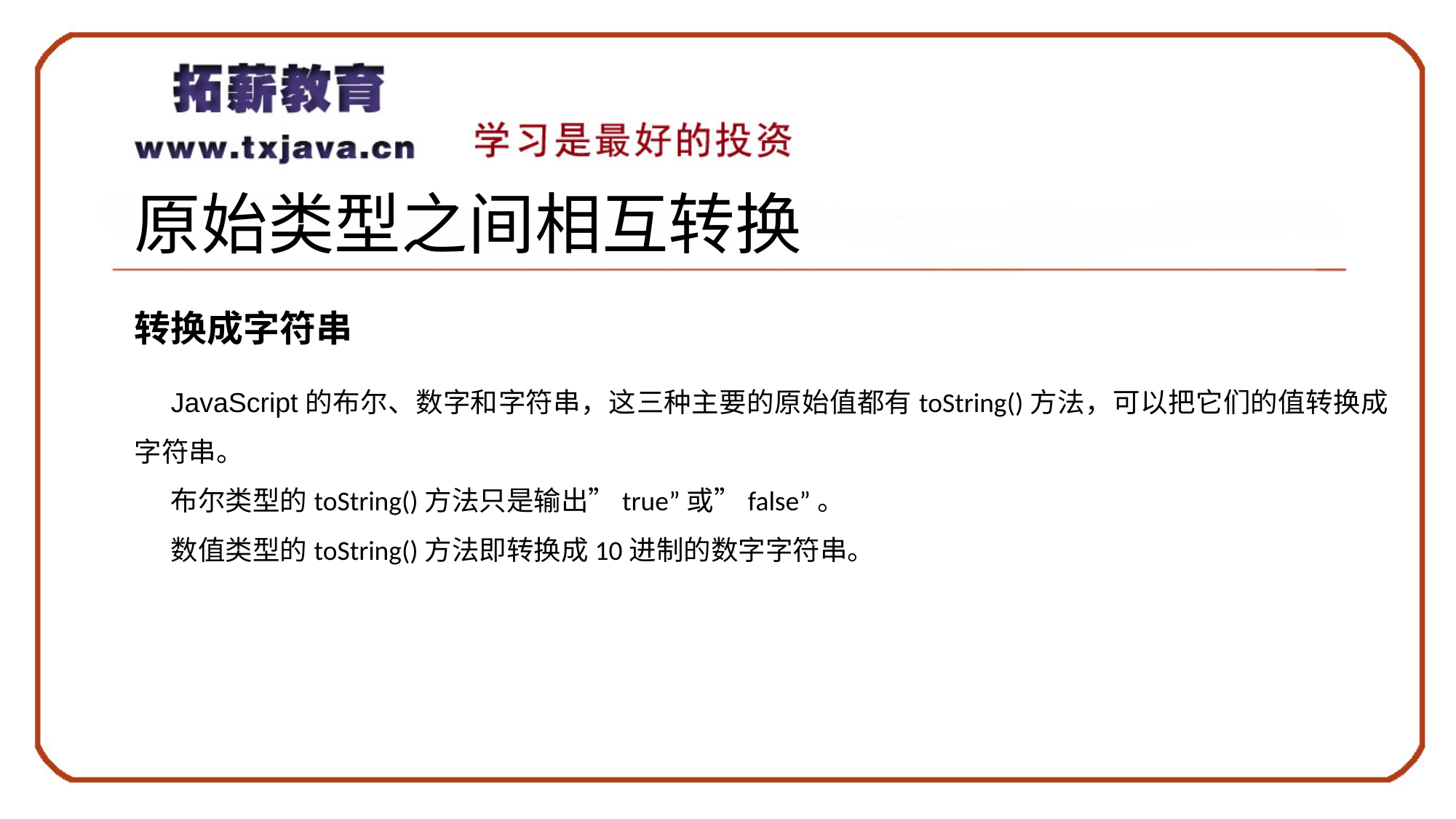

# 原始类型之间相互转换
转换成字符串
JavaScript的布尔、数字和字符串，这三种主要的原始值都有toString()方法，可以把它们的值转换成字符串。
布尔类型的toString()方法只是输出”true”或”false”。
数值类型的toString()方法即转换成10进制的数字字符串。